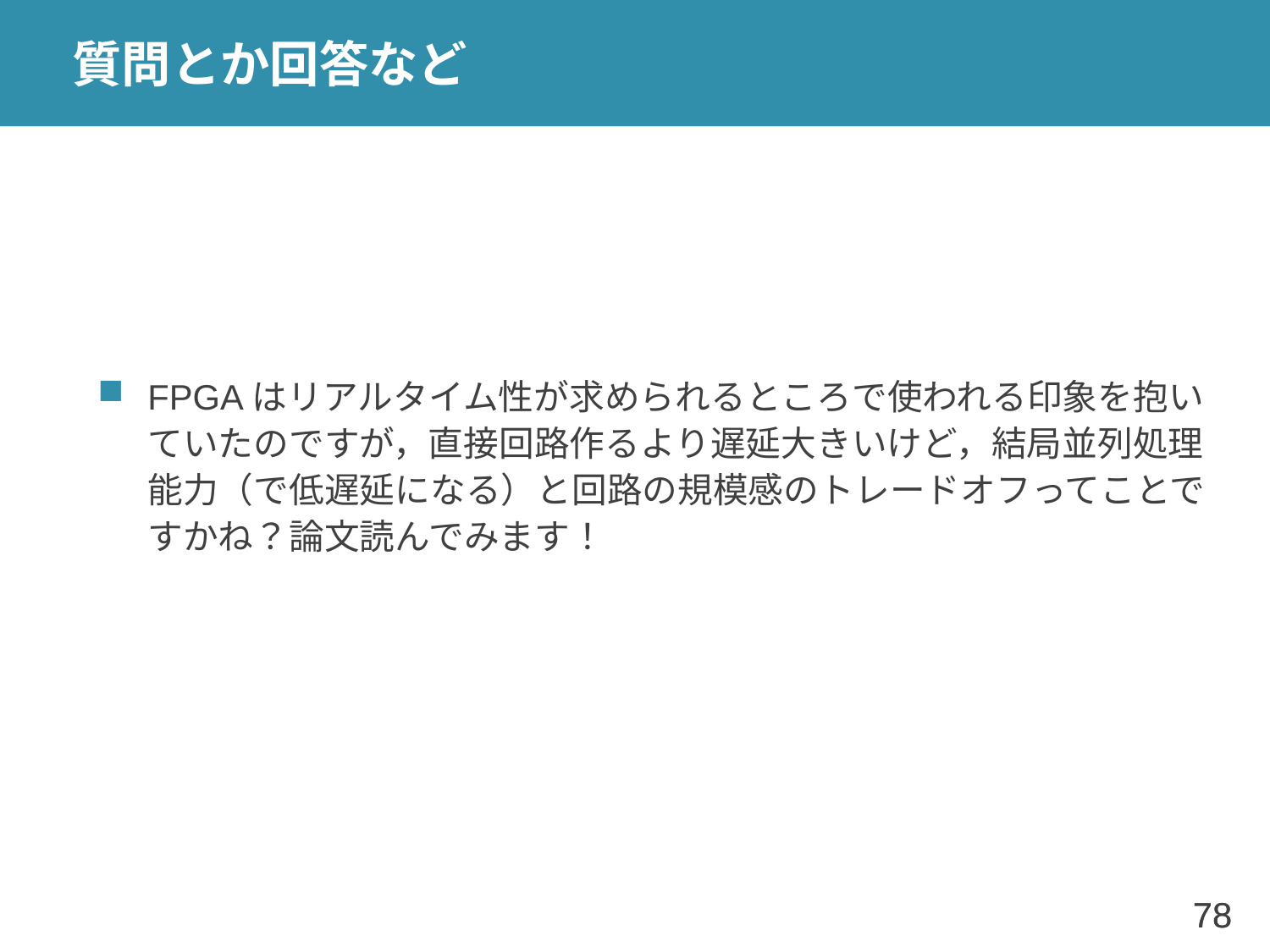

# 質問とか回答など
FPGAはリアルタイム性が求められるところで使われる印象を抱いていたのですが，直接回路作るより遅延大きいけど，結局並列処理能力（で低遅延になる）と回路の規模感のトレードオフってことですかね？論文読んでみます！